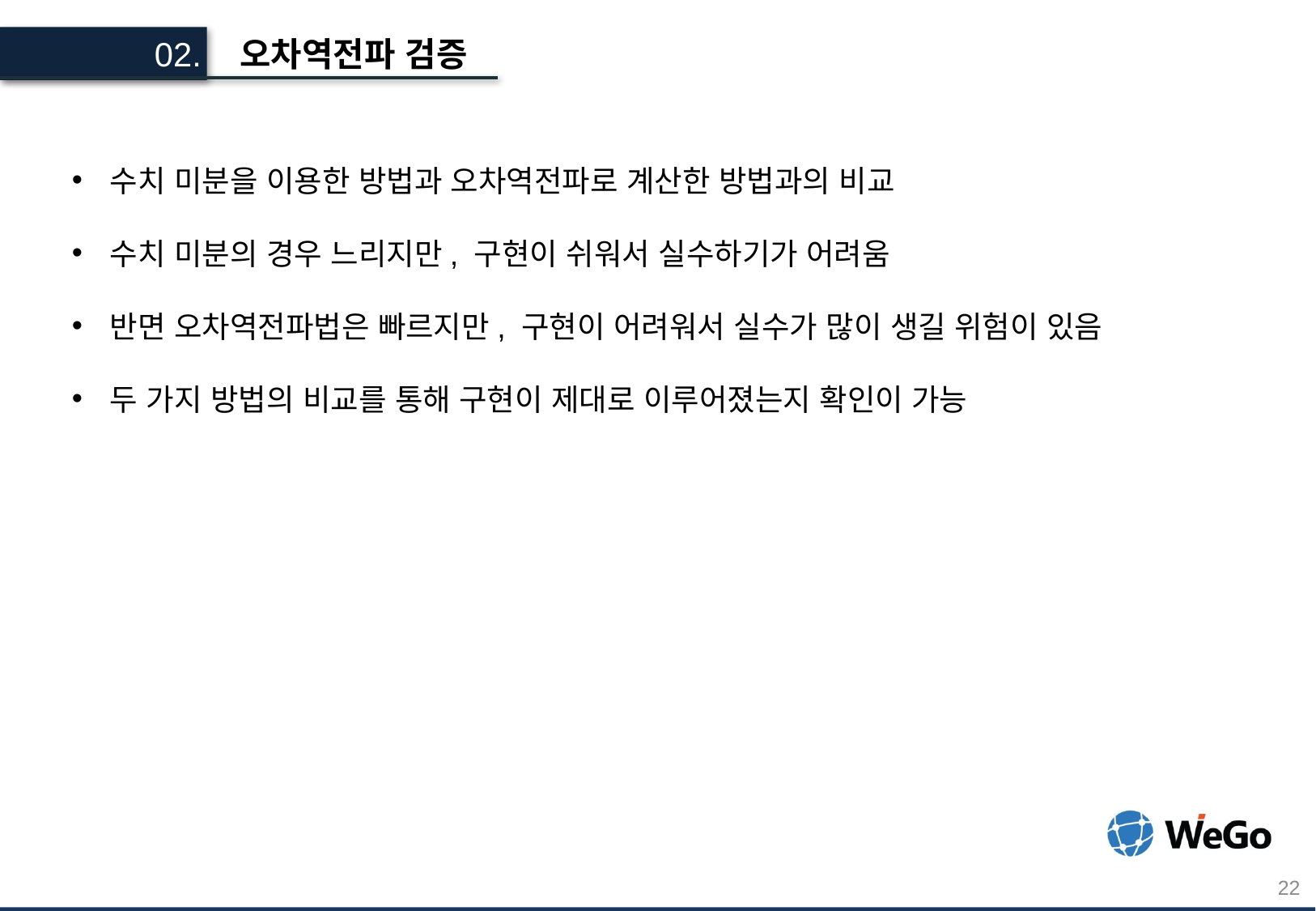

오차역전파 검증

02.
수치 미분을 이용한 방법과 오차역전파로 계산한 방법과의 비교
수치 미분의 경우 느리지만, 구현이 쉬워서 실수하기가 어려움
반면 오차역전파법은 빠르지만, 구현이 어려워서 실수가 많이 생길 위험이 있음
두 가지 방법의 비교를 통해 구현이 제대로 이루어졌는지 확인이 가능
22